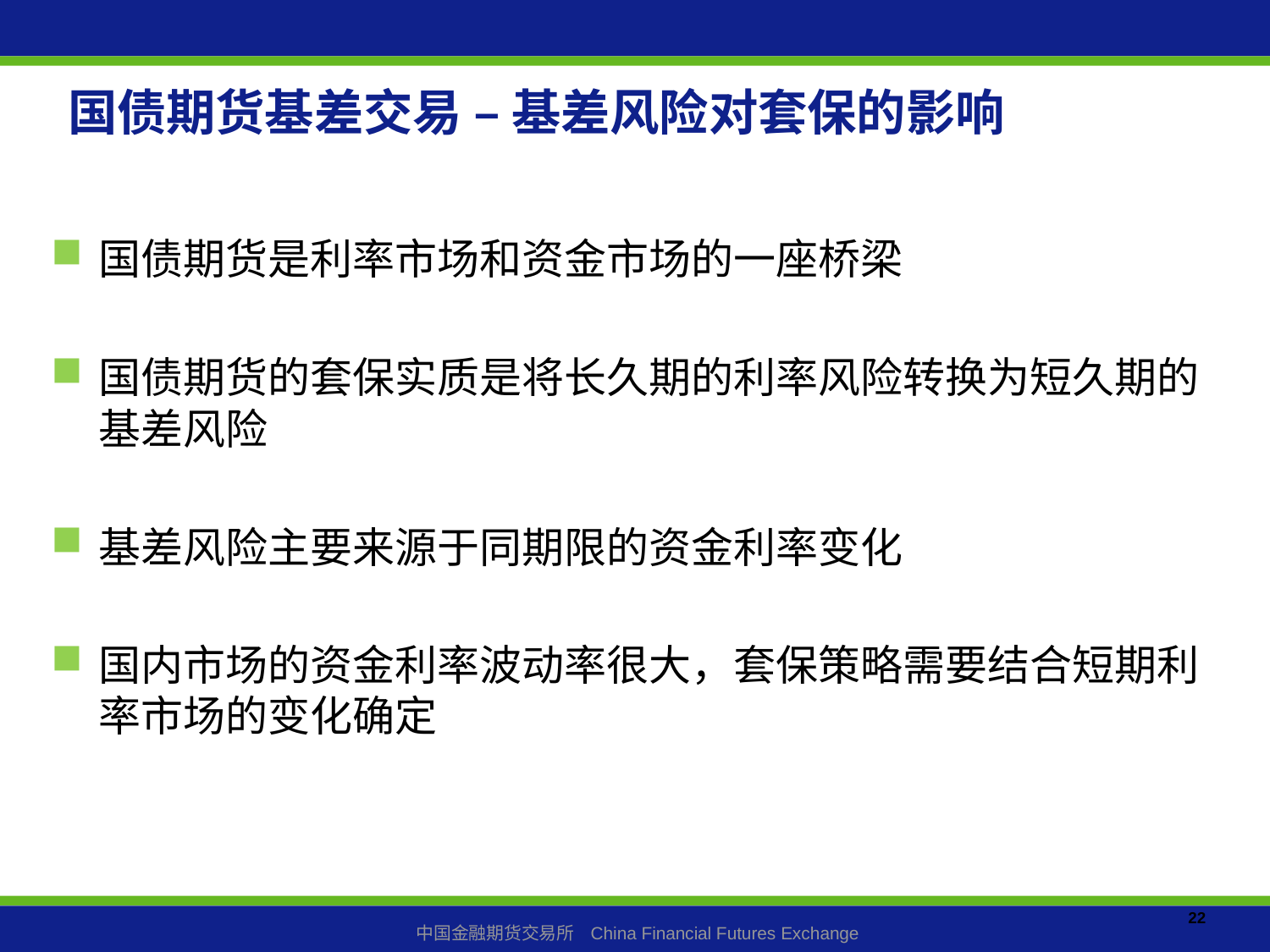

# 国债期货基差交易 – 基差风险对套保的影响
国债期货是利率市场和资金市场的一座桥梁

国债期货的套保实质是将长久期的利率风险转换为短久期的基差风险

基差风险主要来源于同期限的资金利率变化

国内市场的资金利率波动率很大，套保策略需要结合短期利率市场的变化确定
22